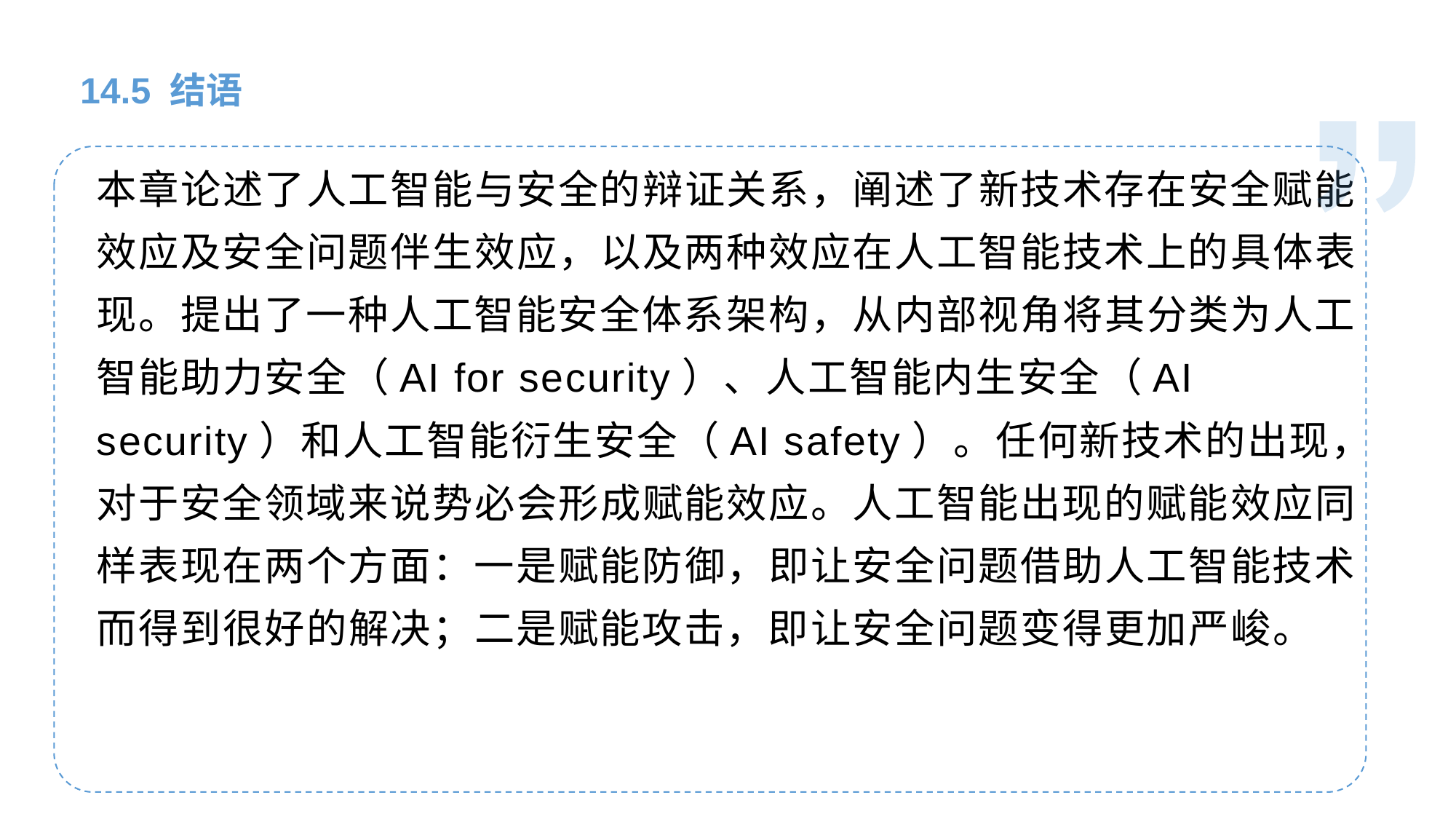

人工智能基础
14.5 结语

本章论述了人工智能与安全的辩证关系，阐述了新技术存在安全赋能效应及安全问题伴生效应，以及两种效应在人工智能技术上的具体表现。提出了一种人工智能安全体系架构，从内部视角将其分类为人工智能助力安全（AI for security）、人工智能内生安全（AI security）和人工智能衍生安全（AI safety）。任何新技术的出现，对于安全领域来说势必会形成赋能效应。人工智能出现的赋能效应同样表现在两个方面：一是赋能防御，即让安全问题借助人工智能技术而得到很好的解决；二是赋能攻击，即让安全问题变得更加严峻。